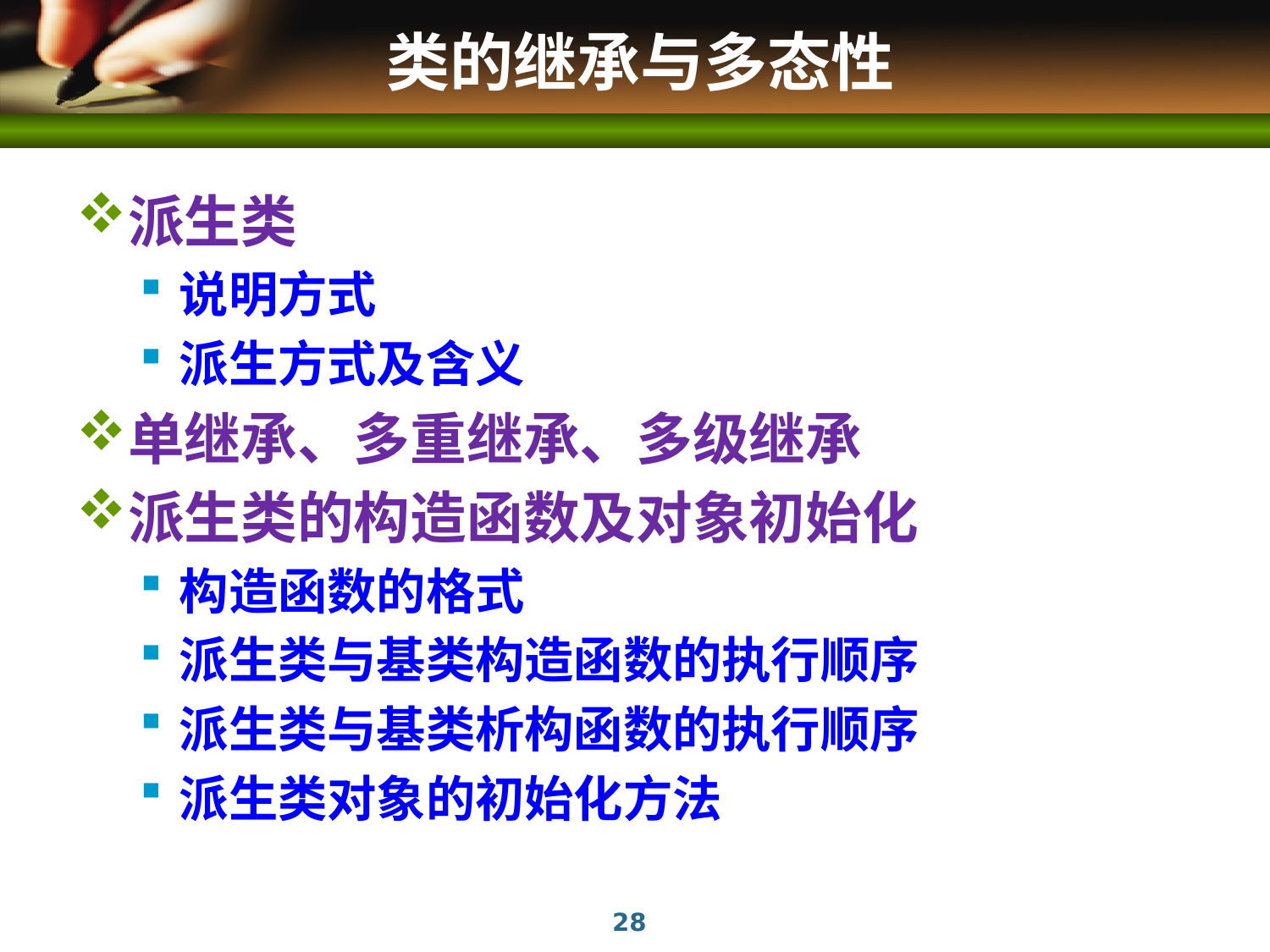

# 类的继承与多态性
派生类
说明方式
派生方式及含义
单继承、多重继承、多级继承
派生类的构造函数及对象初始化
构造函数的格式
派生类与基类构造函数的执行顺序
派生类与基类析构函数的执行顺序
派生类对象的初始化方法
28